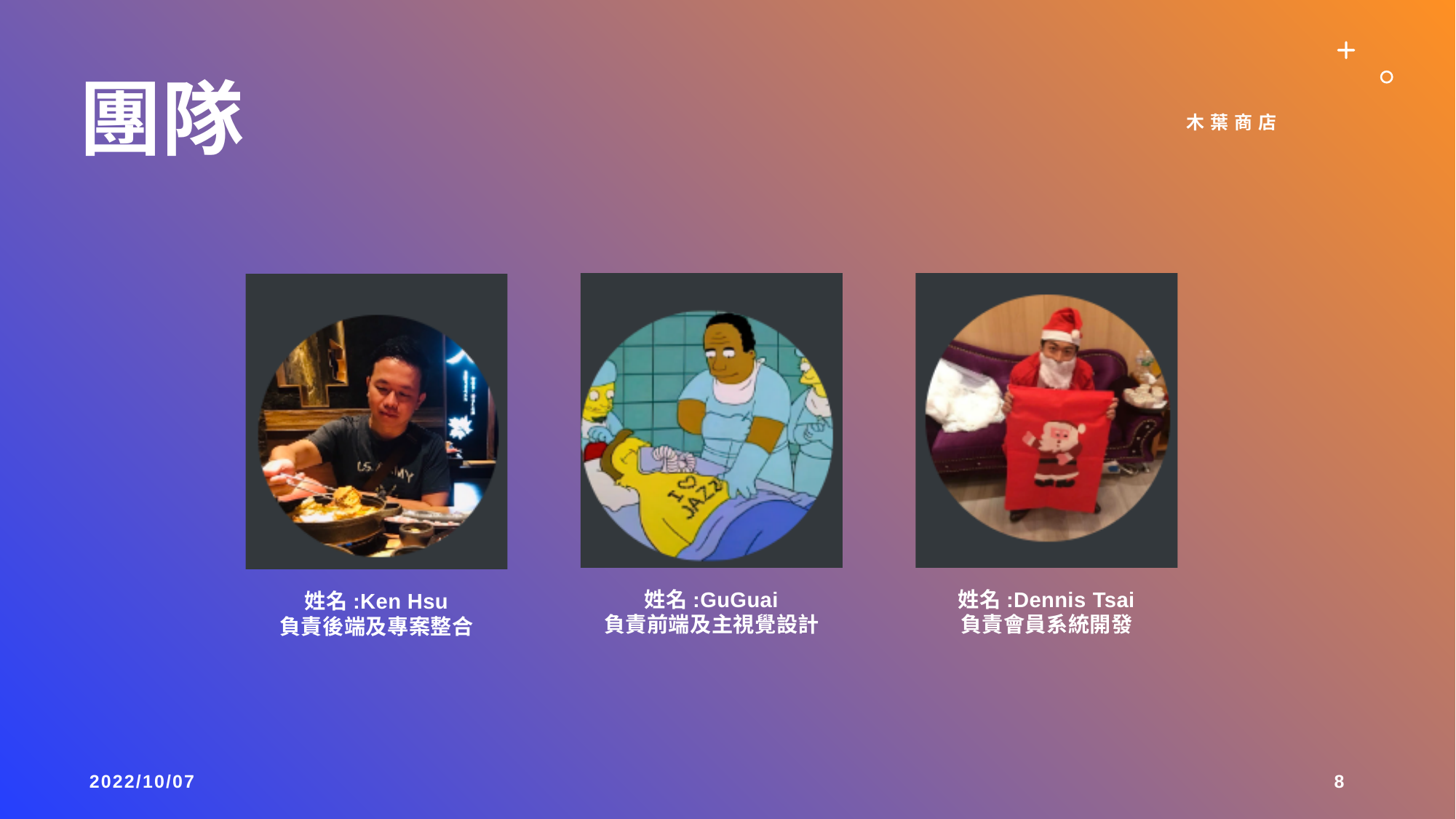

# 團隊
木葉商店
姓名:Ken Hsu
負責後端及專案整合
姓名:GuGuai
負責前端及主視覺設計
姓名:Dennis Tsai
負責會員系統開發
2022/10/07
8